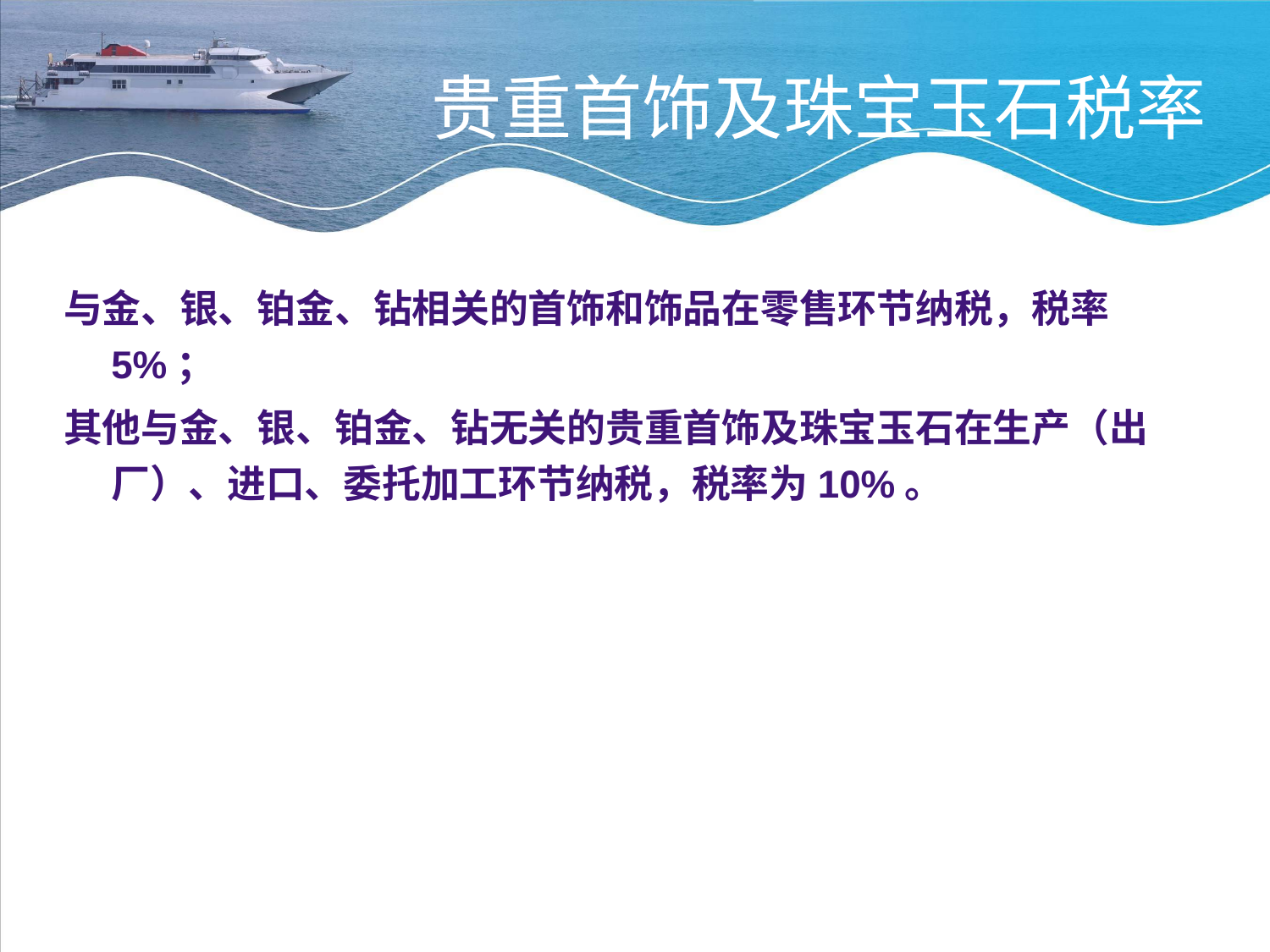

贵重首饰及珠宝玉石税率
与金、银、铂金、钻相关的首饰和饰品在零售环节纳税，税率5%；
其他与金、银、铂金、钻无关的贵重首饰及珠宝玉石在生产（出厂）、进口、委托加工环节纳税，税率为10%。